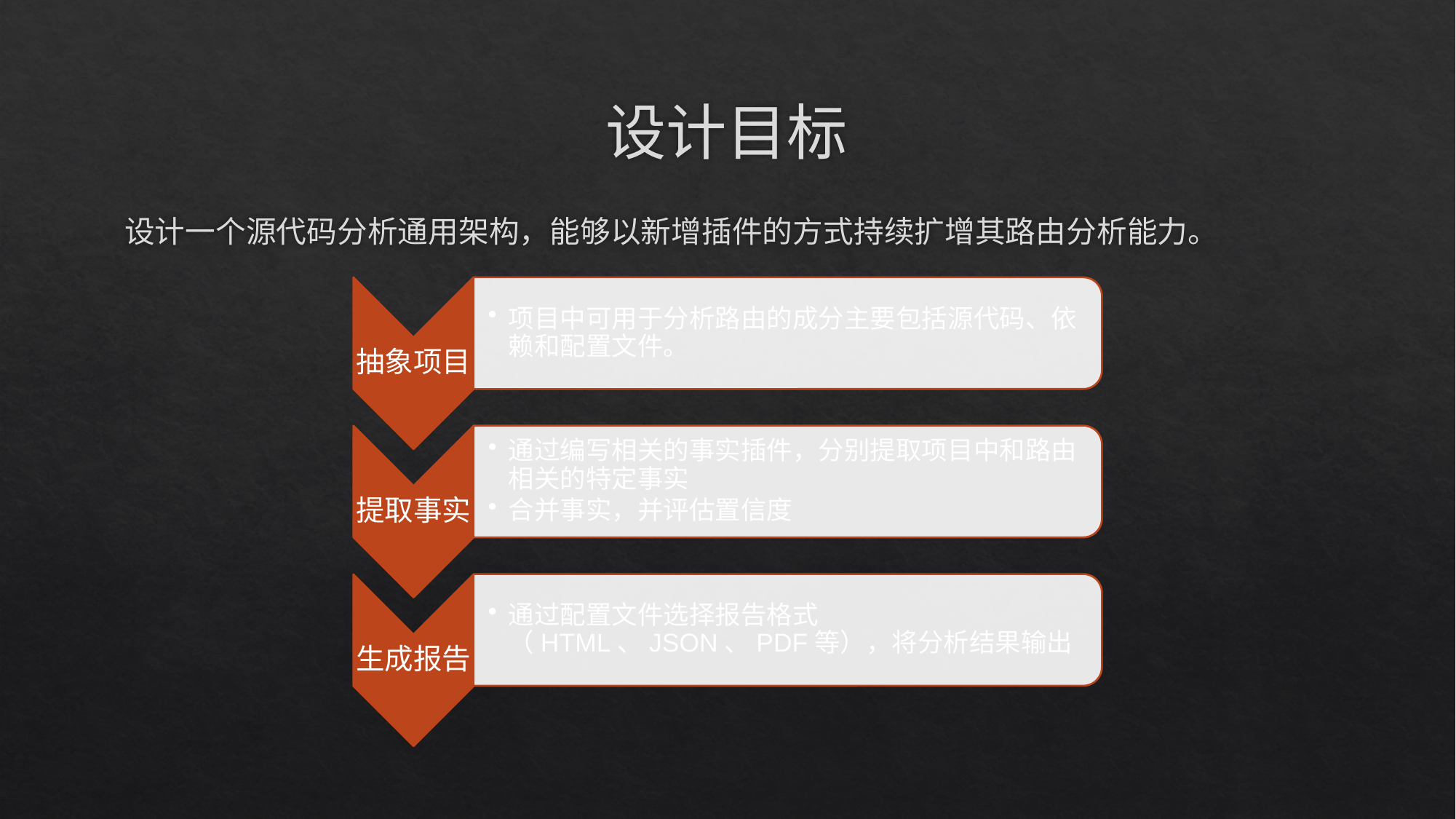

# 设计目标
设计一个源代码分析通用架构，能够以新增插件的方式持续扩增其路由分析能力。

抽象项目
项目中可用于分析路由的成分主要包括源代码、依赖和配置文件。
提取事实
通过编写相关的事实插件，分别提取项目中和路由相关的特定事实
合并事实，并评估置信度
生成报告
通过配置文件选择报告格式（HTML、JSON、PDF等），将分析结果输出